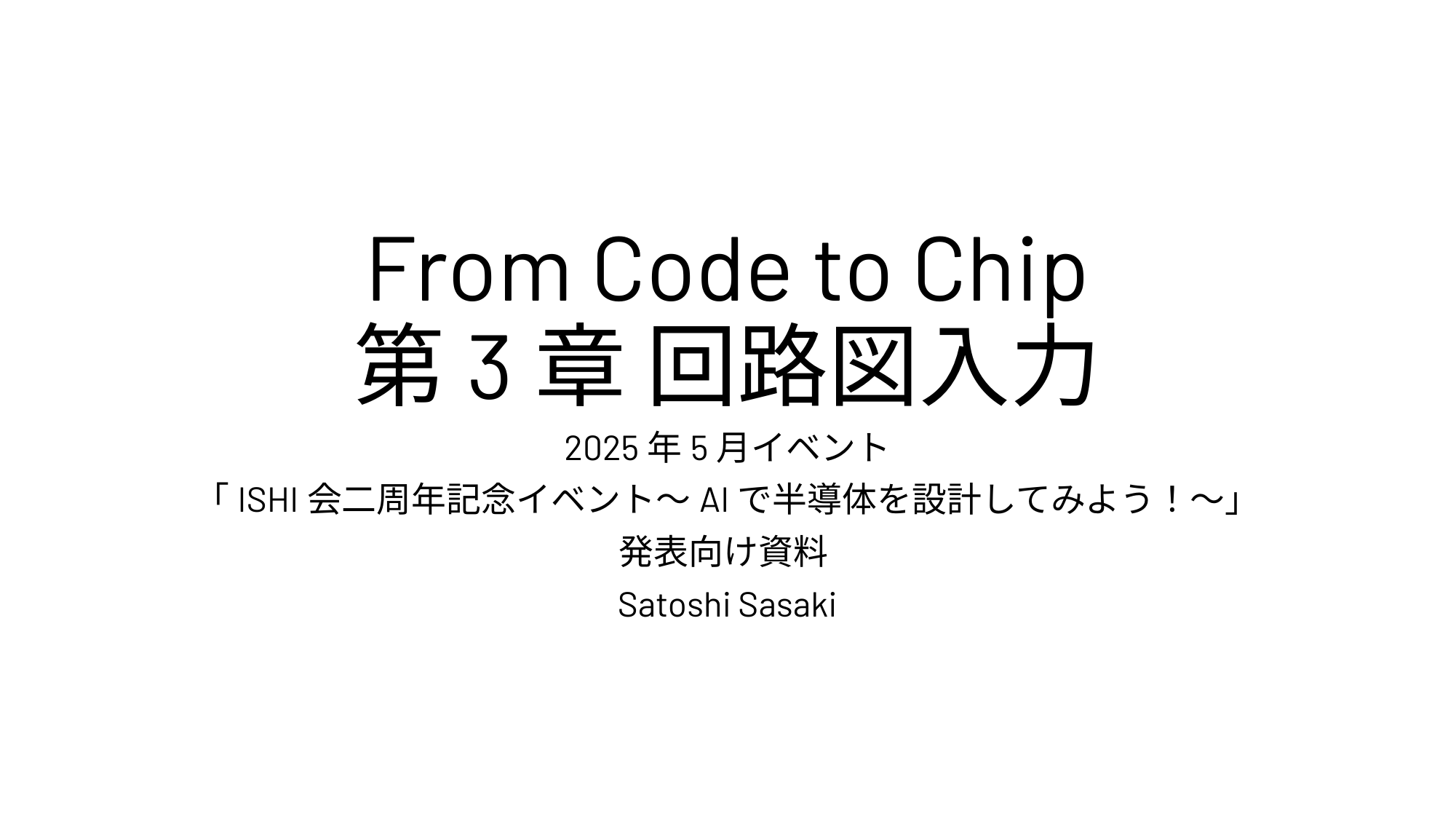

# From Code to Chip 第3章 回路図入力
2025年5月イベント
「ISHI会二周年記念イベント～AIで半導体を設計してみよう！～」
発表向け資料
Satoshi Sasaki